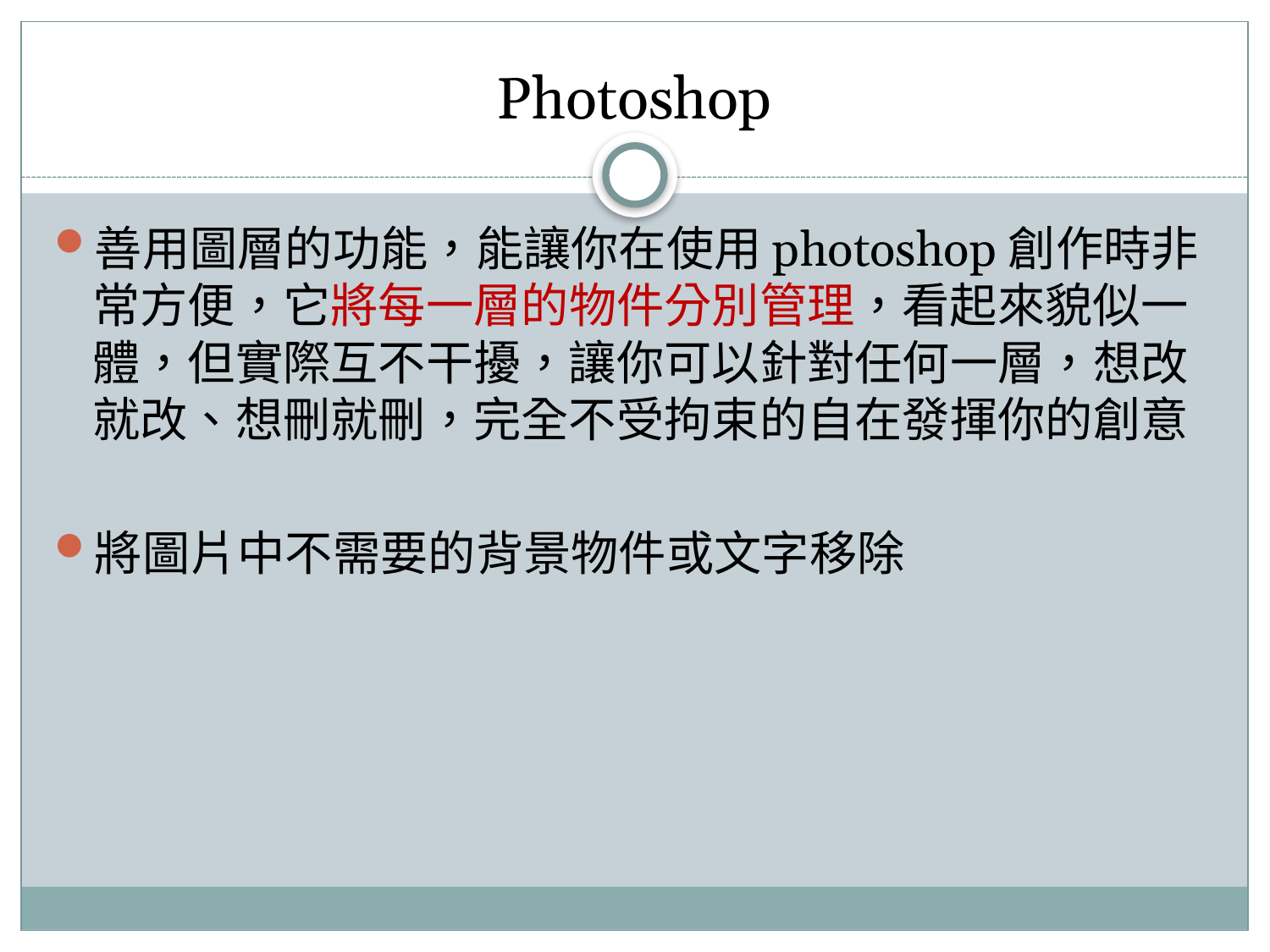

# Photoshop
善用圖層的功能，能讓你在使用photoshop創作時非常方便，它將每一層的物件分別管理，看起來貌似一體，但實際互不干擾，讓你可以針對任何一層，想改就改、想刪就刪，完全不受拘束的自在發揮你的創意

將圖片中不需要的背景物件或文字移除